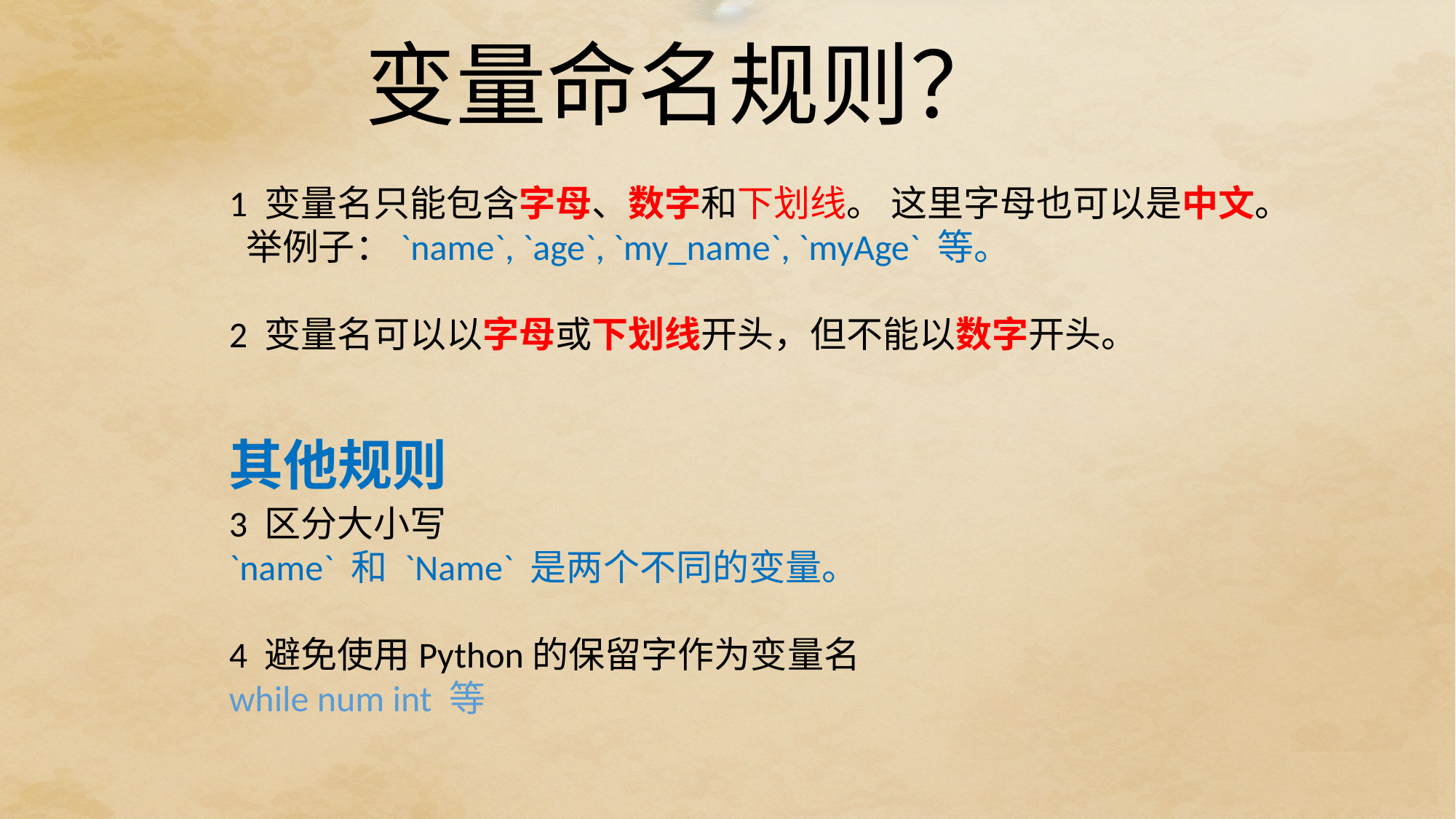

# 变量命名规则？
1 变量名只能包含字母、数字和下划线。 这里字母也可以是中文。
 举例子：`name`, `age`, `my_name`, `myAge` 等。

2 变量名可以以字母或下划线开头，但不能以数字开头。

其他规则

3 区分大小写
`name` 和 `Name` 是两个不同的变量。

4 避免使用Python的保留字作为变量名
while num int 等